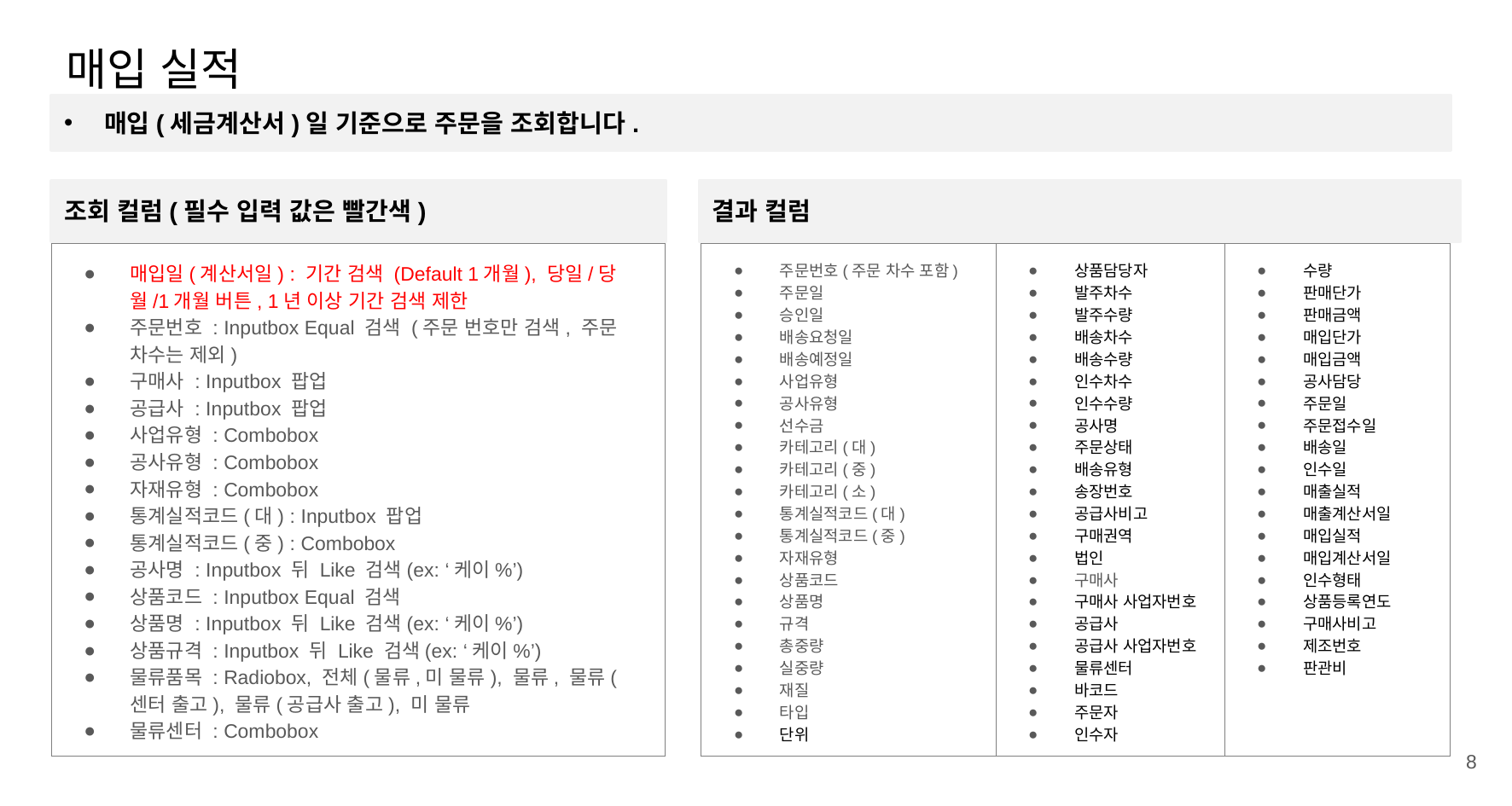

# 매입 실적
매입(세금계산서)일 기준으로 주문을 조회합니다.
조회 컬럼(필수 입력 값은 빨간색)
결과 컬럼
수량
판매단가
판매금액
매입단가
매입금액
공사담당
주문일
주문접수일
배송일
인수일
매출실적
매출계산서일
매입실적
매입계산서일
인수형태
상품등록연도
구매사비고
제조번호
판관비
매입일(계산서일) : 기간 검색 (Default 1개월), 당일/당월/1개월 버튼, 1년 이상 기간 검색 제한
주문번호 : Inputbox Equal 검색 (주문 번호만 검색, 주문 차수는 제외)
구매사 : Inputbox 팝업
공급사 : Inputbox 팝업
사업유형 : Combobox
공사유형 : Combobox
자재유형 : Combobox
통계실적코드(대) : Inputbox 팝업
통계실적코드(중) : Combobox
공사명 : Inputbox 뒤 Like 검색(ex: ‘케이%’)
상품코드 : Inputbox Equal 검색
상품명 : Inputbox 뒤 Like 검색(ex: ‘케이%’)
상품규격 : Inputbox 뒤 Like 검색(ex: ‘케이%’)
물류품목 : Radiobox, 전체(물류,미 물류), 물류, 물류(센터 출고), 물류(공급사 출고), 미 물류
물류센터 : Combobox
주문번호(주문 차수 포함)
주문일
승인일
배송요청일
배송예정일
사업유형
공사유형
선수금
카테고리(대)
카테고리(중)
카테고리(소)
통계실적코드(대)
통계실적코드(중)
자재유형
상품코드
상품명
규격
총중량
실중량
재질
타입
단위
상품담당자
발주차수
발주수량
배송차수
배송수량
인수차수
인수수량
공사명
주문상태
배송유형
송장번호
공급사비고
구매권역
법인
구매사
구매사 사업자번호
공급사
공급사 사업자번호
물류센터
바코드
주문자
인수자
8